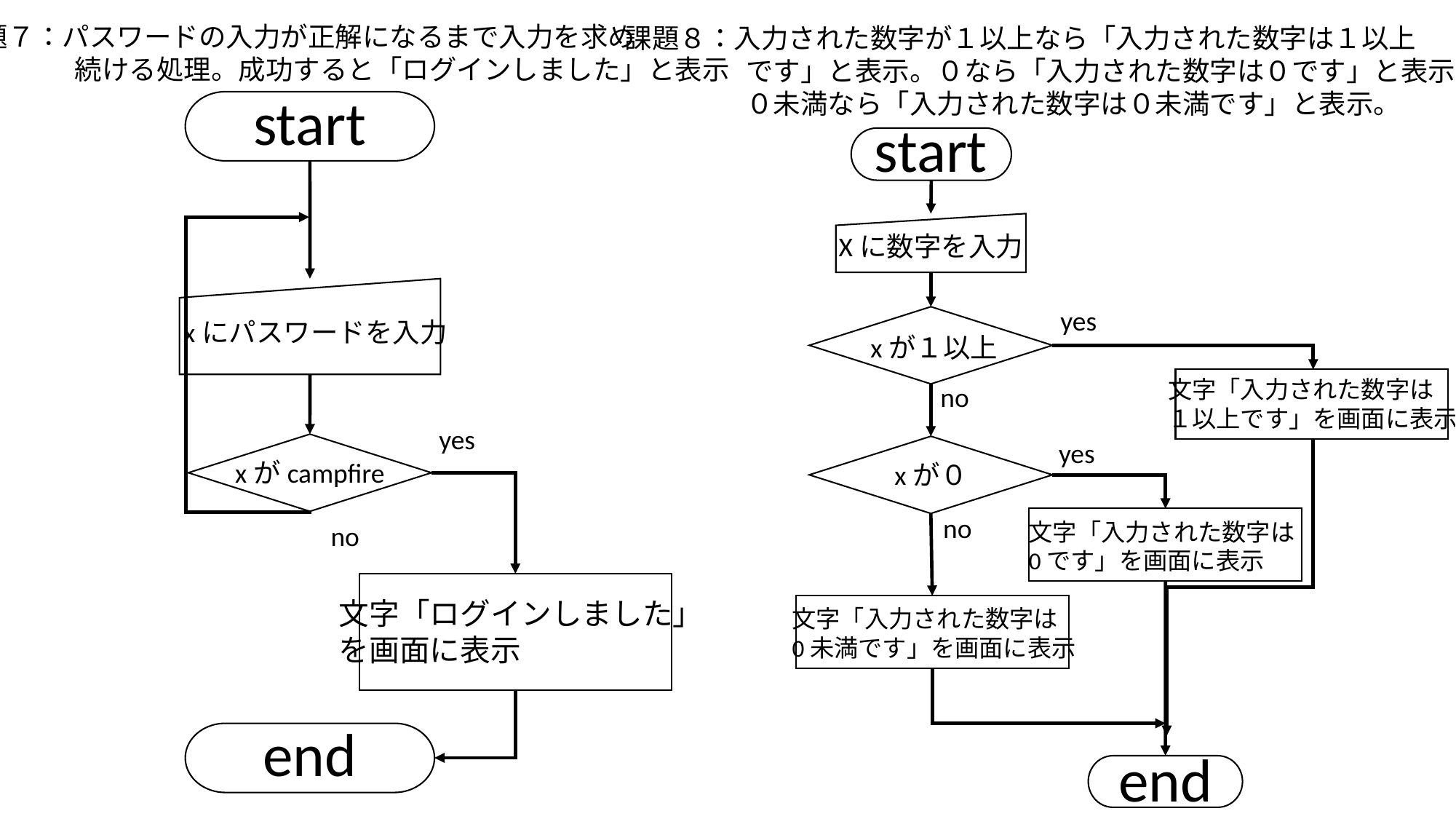

課題７：パスワードの入力が正解になるまで入力を求め
　　　　  続ける処理。成功すると「ログインしました」と表示
課題８：入力された数字が１以上なら「入力された数字は１以上
　　　　  です」と表示。０なら「入力された数字は０です」と表示。
　　　　  ０未満なら「入力された数字は０未満です」と表示。

start

start

Xに数字を入力

yes

xにパスワードを入力
xが１以上

文字「入力された数字は
１以上です」を画面に表示
no
yes
yes

xがcampfire
xが０
no

文字「入力された数字は
0です」を画面に表示
no

文字「ログインしました」
を画面に表示

文字「入力された数字は
0未満です」を画面に表示

end
end